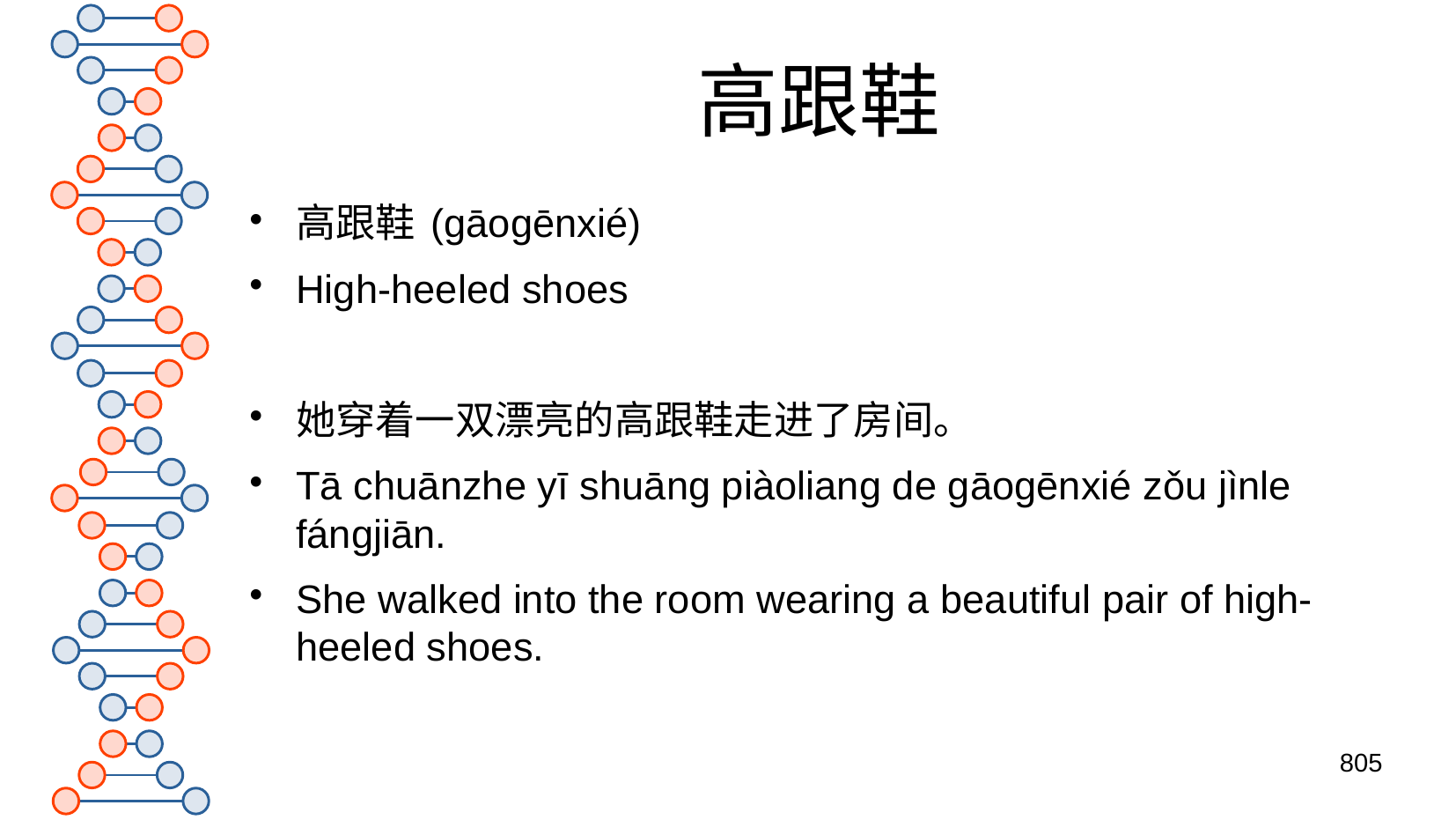

# 高跟鞋
高跟鞋 (gāogēnxié)
High-heeled shoes

她穿着一双漂亮的高跟鞋走进了房间。
Tā chuānzhe yī shuāng piàoliang de gāogēnxié zǒu jìnle fángjiān.
She walked into the room wearing a beautiful pair of high-heeled shoes.

805